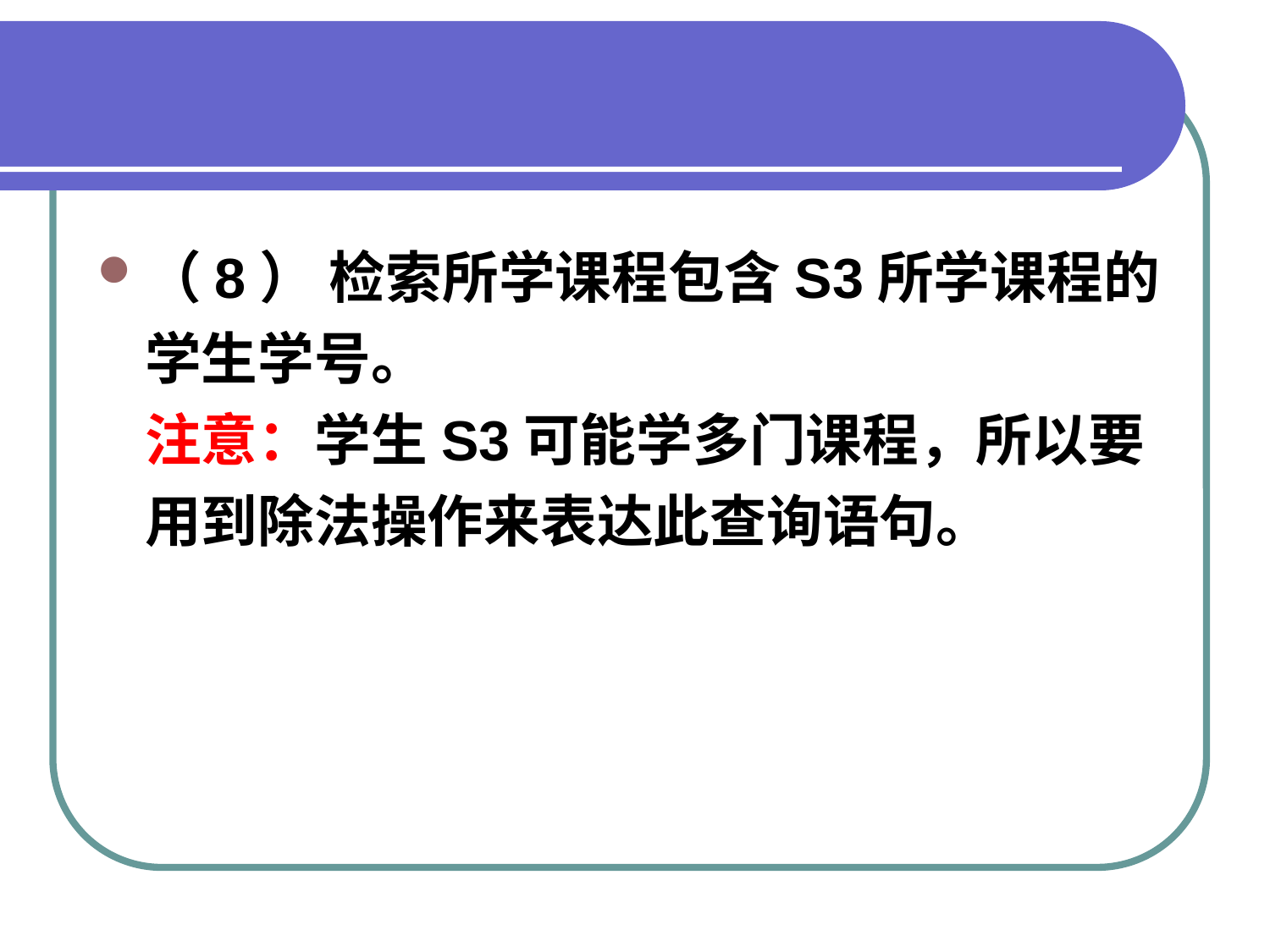

#
（8） 检索所学课程包含S3所学课程的学生学号。
注意：学生S3可能学多门课程，所以要用到除法操作来表达此查询语句。